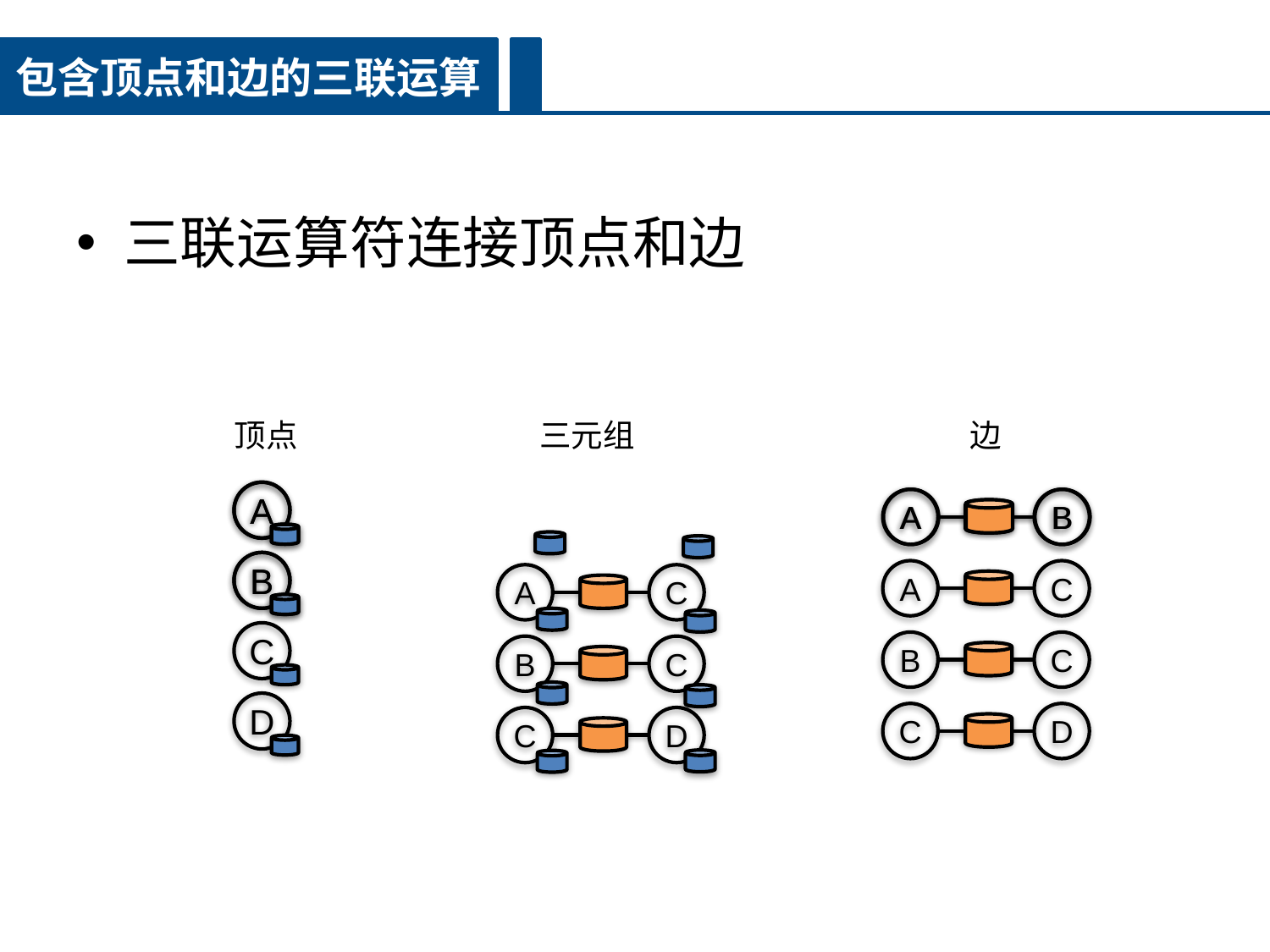

包含顶点和边的三联运算

三联运算符连接顶点和边
顶点
A

B

C

D

三元组
边
A
B

A
C

B
C

C
D

A

A
B

B

A
C

B
C

C
D